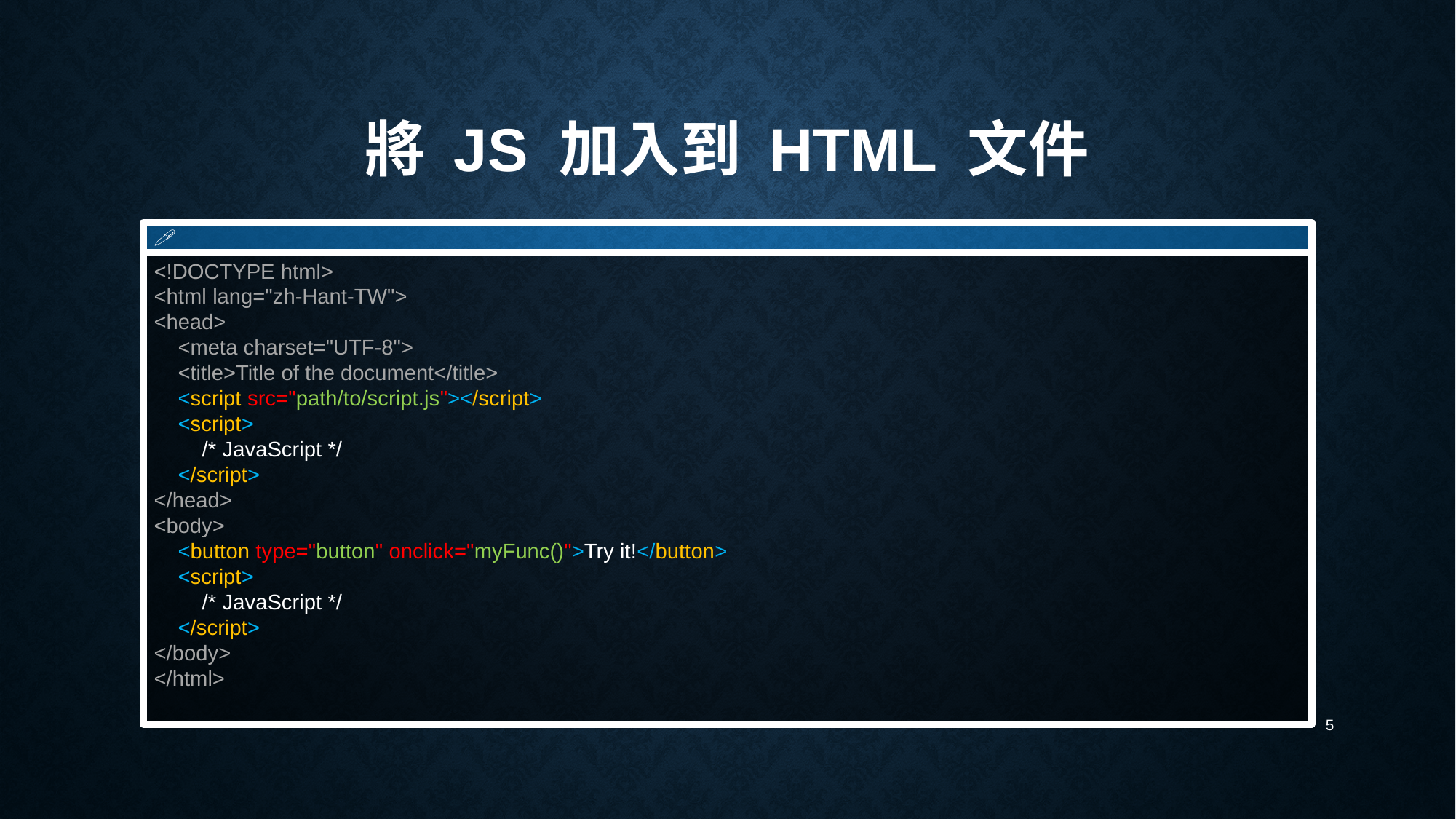

# 將 JS 加入到 HTML 文件
🖊
<!DOCTYPE html>
<html lang="zh-Hant-TW">
<head>
    <meta charset="UTF-8">
    <title>Title of the document</title>
    <script src="path/to/script.js"></script>
    <script>
        /* JavaScript */
    </script>
</head>
<body>
    <button type="button" onclick="myFunc()">Try it!</button>
    <script>
        /* JavaScript */
    </script>
</body>
</html>
5